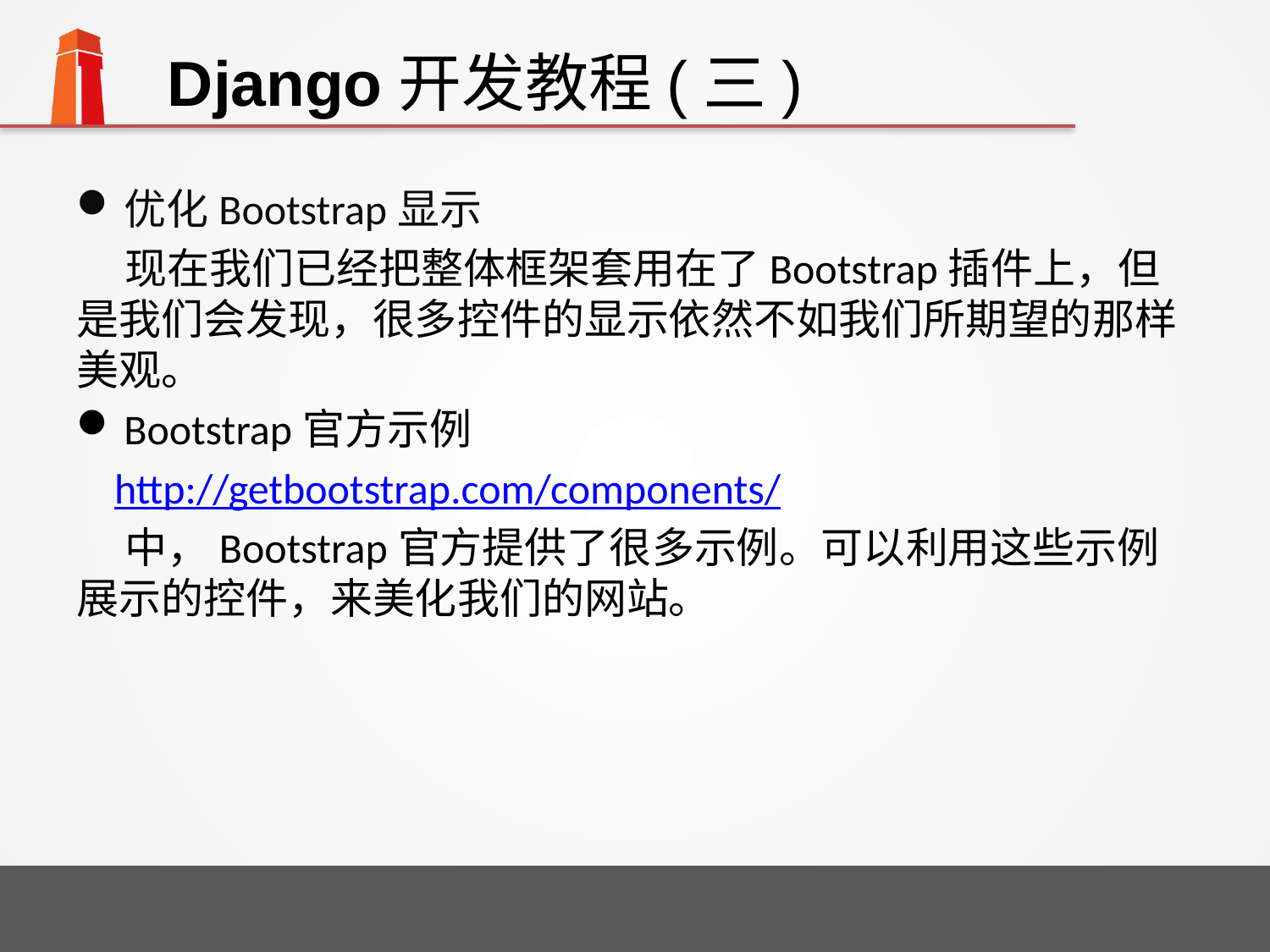

# Django开发教程(三)
优化Bootstrap显示
    现在我们已经把整体框架套用在了Bootstrap插件上，但是我们会发现，很多控件的显示依然不如我们所期望的那样美观。
Bootstrap官方示例
    http://getbootstrap.com/components/
    中，Bootstrap官方提供了很多示例。可以利用这些示例展示的控件，来美化我们的网站。